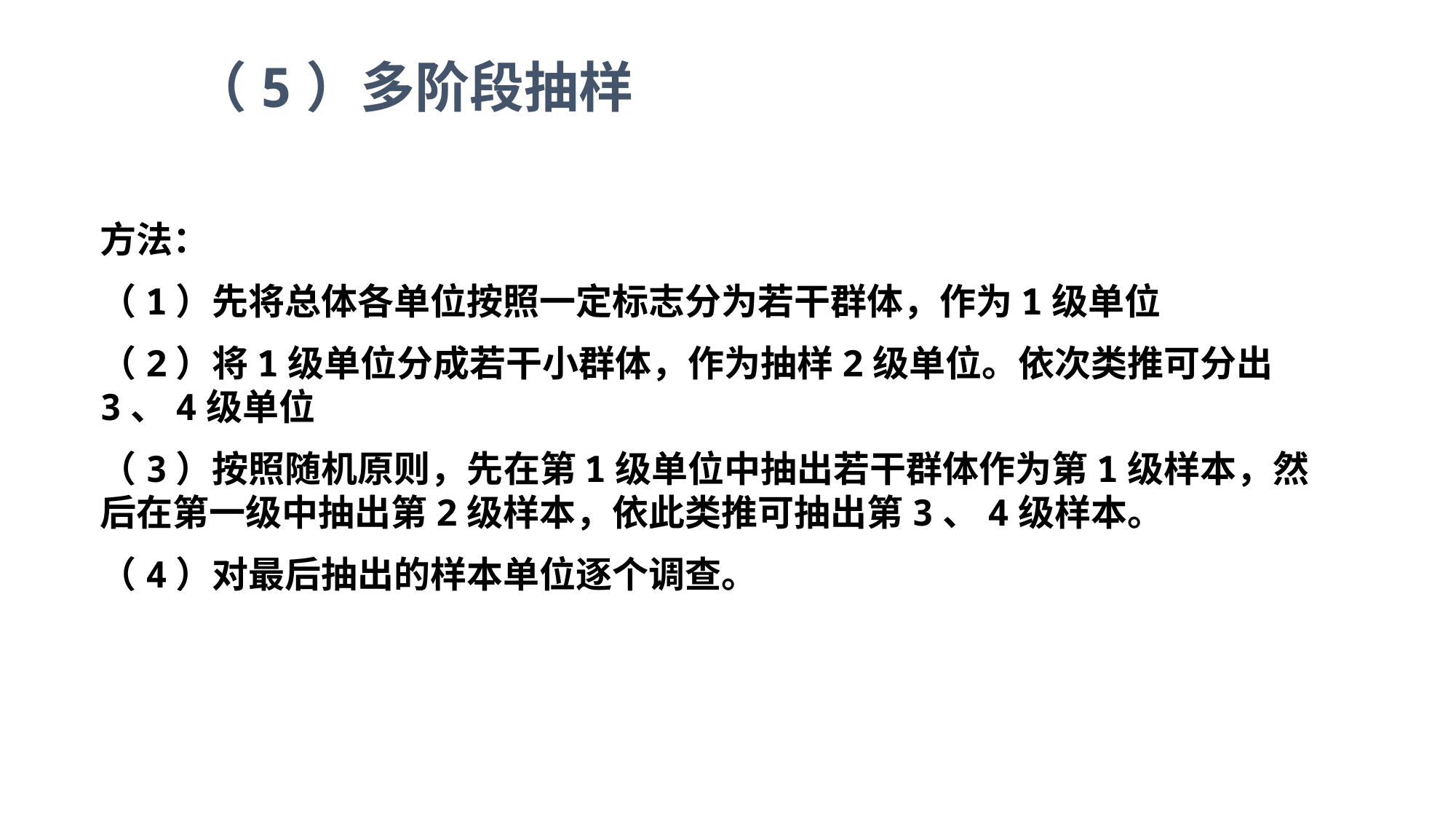

（5）多阶段抽样
方法：
（1）先将总体各单位按照一定标志分为若干群体，作为1级单位
（2）将1级单位分成若干小群体，作为抽样2级单位。依次类推可分出3、4级单位
（3）按照随机原则，先在第1级单位中抽出若干群体作为第1级样本，然后在第一级中抽出第2级样本，依此类推可抽出第3、4级样本。
（4）对最后抽出的样本单位逐个调查。